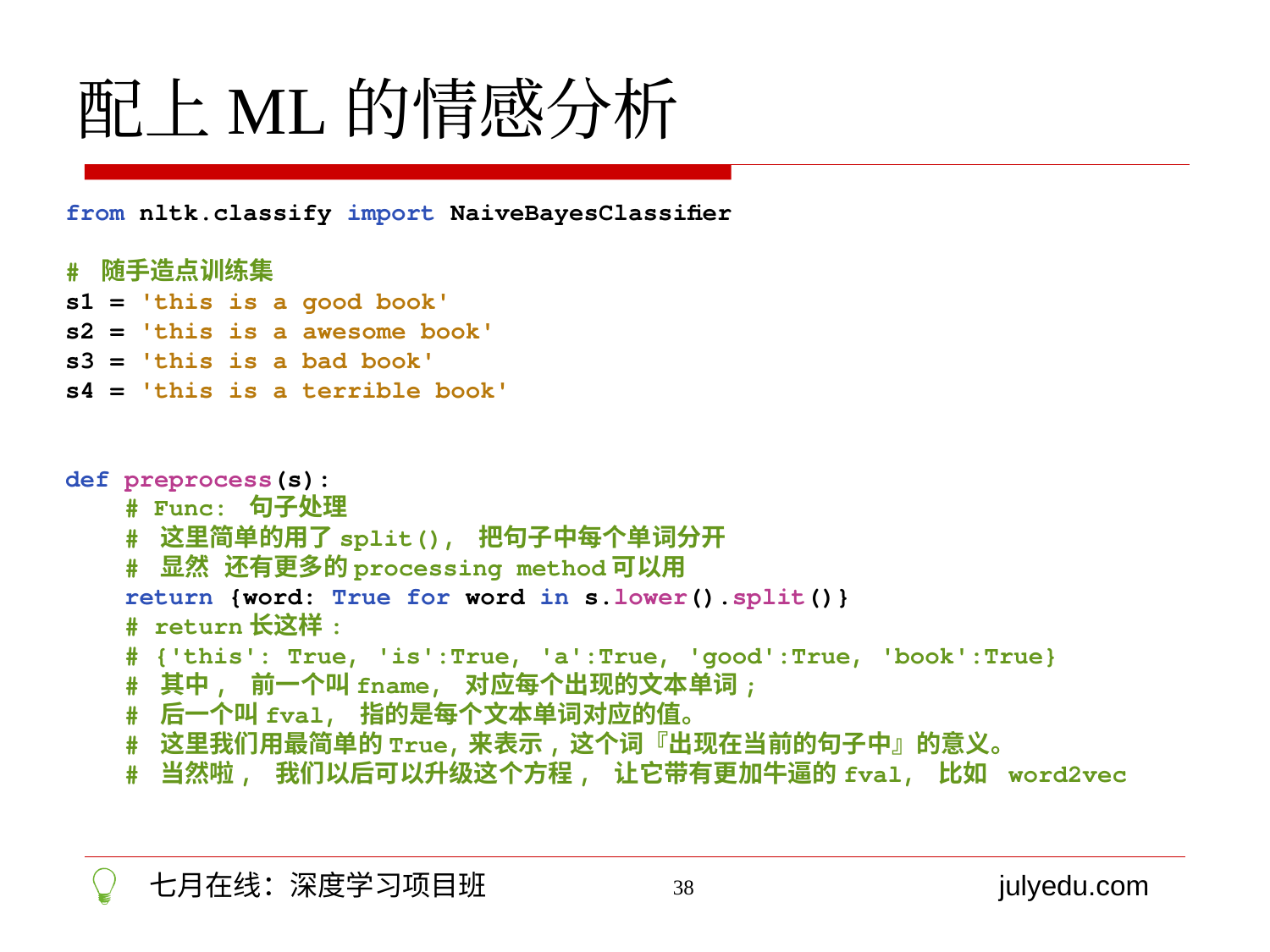

配上ML的情感分析
from nltk.classify import NaiveBayesClassifier

# 随手造点训练集
s1 = 'this is a good book'
s2 = 'this is a awesome book'
s3 = 'this is a bad book'
s4 = 'this is a terrible book'

def preprocess(s):
    # Func: 句子处理
    # 这里简单的用了split(), 把句子中每个单词分开
    # 显然 还有更多的processing method可以用
    return {word: True for word in s.lower().split()}
    # return长这样:
    # {'this': True, 'is':True, 'a':True, 'good':True, 'book':True}
    # 其中, 前一个叫fname, 对应每个出现的文本单词;
    # 后一个叫fval, 指的是每个文本单词对应的值。
    # 这里我们用最简单的True,来表示,这个词『出现在当前的句子中』的意义。
    # 当然啦, 我们以后可以升级这个方程, 让它带有更加牛逼的fval, 比如 word2vec
38